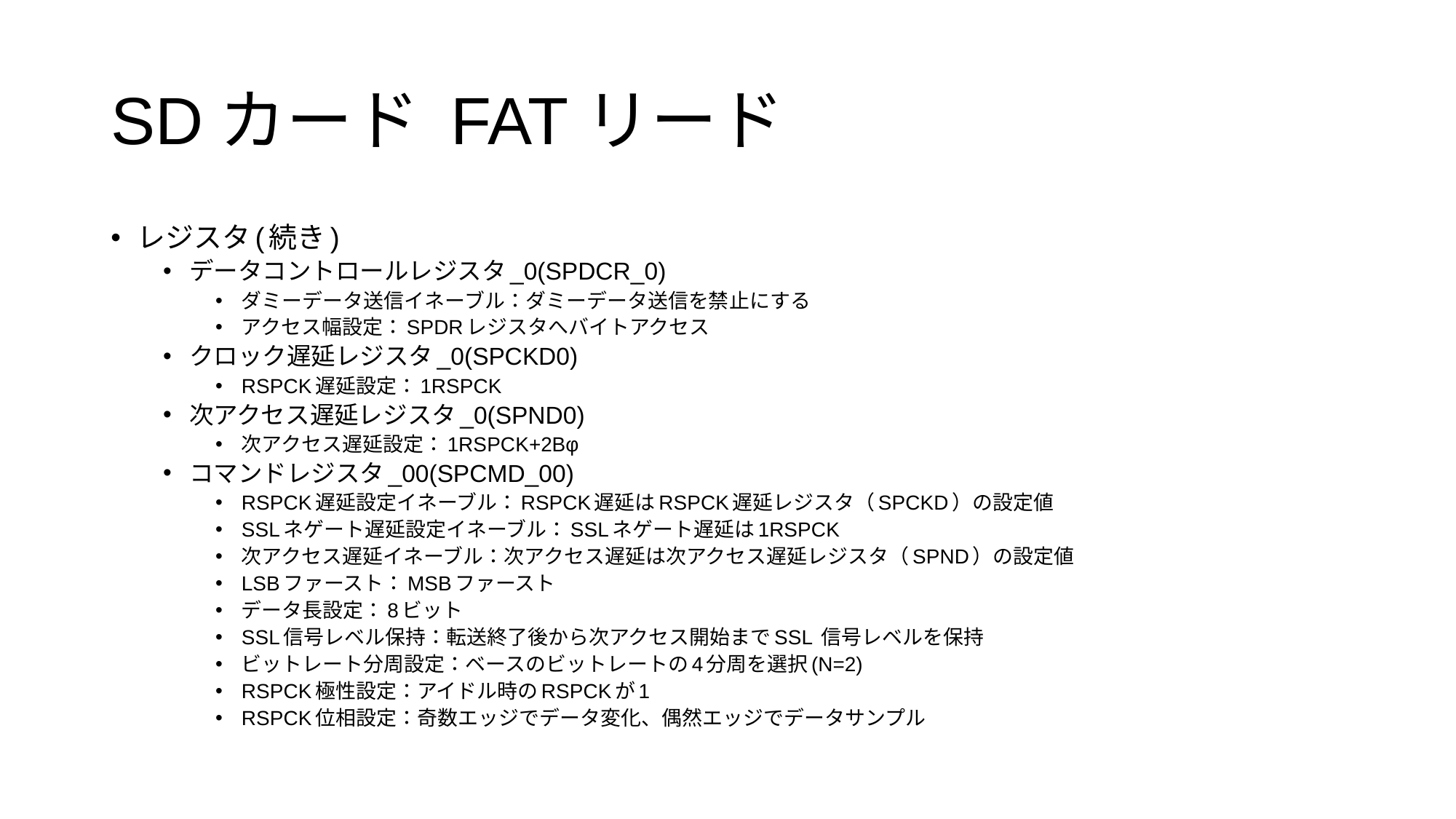

# SDカード FATリード
レジスタ(続き)
データコントロールレジスタ_0(SPDCR_0)
ダミーデータ送信イネーブル：ダミーデータ送信を禁止にする
アクセス幅設定：SPDRレジスタへバイトアクセス
クロック遅延レジスタ_0(SPCKD0)
RSPCK遅延設定：1RSPCK
次アクセス遅延レジスタ_0(SPND0)
次アクセス遅延設定：1RSPCK+2Bφ
コマンドレジスタ_00(SPCMD_00)
RSPCK遅延設定イネーブル：RSPCK遅延はRSPCK遅延レジスタ（SPCKD）の設定値
SSLネゲート遅延設定イネーブル：SSLネゲート遅延は1RSPCK
次アクセス遅延イネーブル：次アクセス遅延は次アクセス遅延レジスタ（SPND）の設定値
LSBファースト：MSBファースト
データ長設定：8ビット
SSL信号レベル保持：転送終了後から次アクセス開始までSSL 信号レベルを保持
ビットレート分周設定：ベースのビットレートの4分周を選択(N=2)
RSPCK極性設定：アイドル時のRSPCKが1
RSPCK位相設定：奇数エッジでデータ変化、偶然エッジでデータサンプル